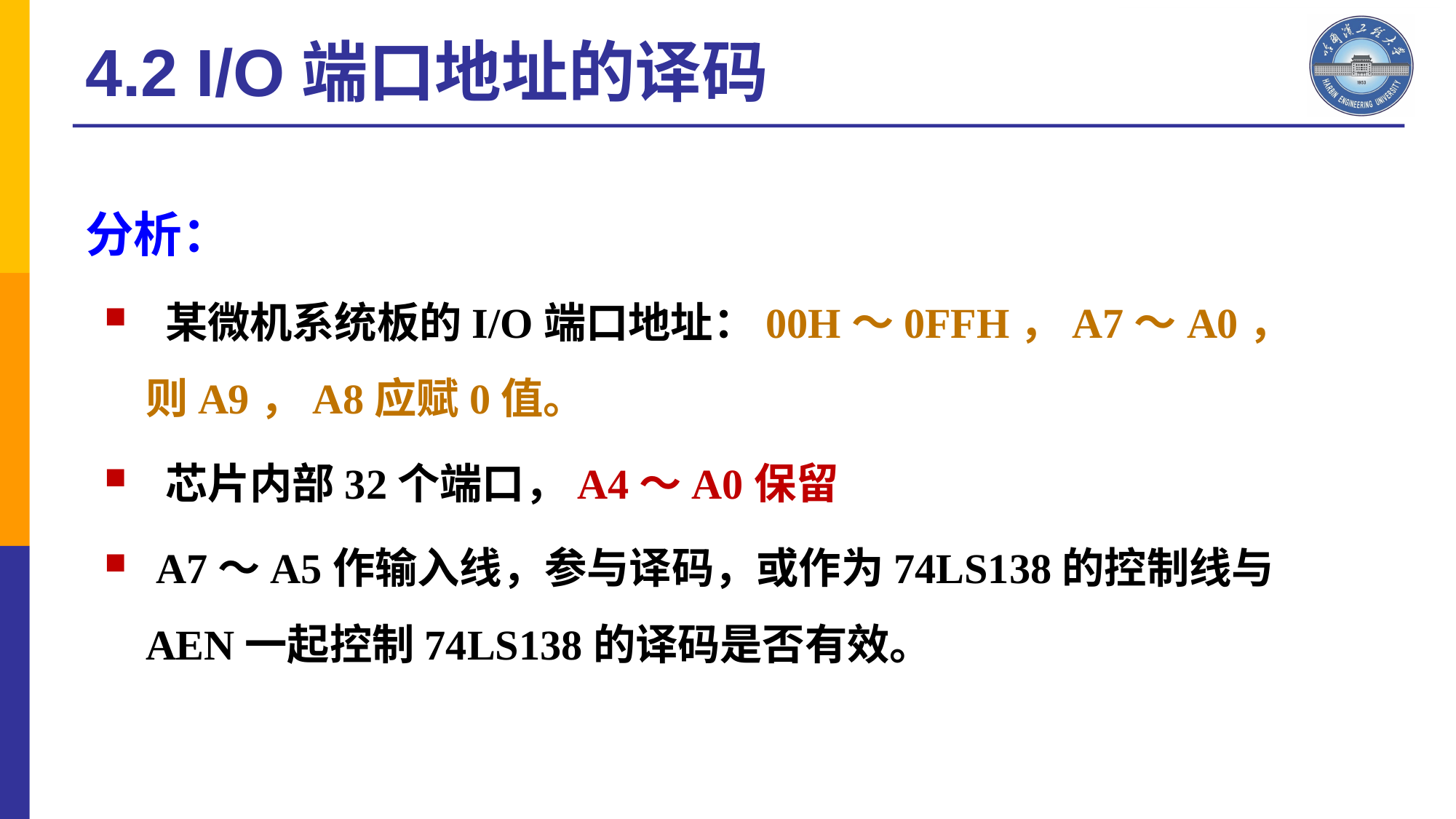

4.2 I/O端口地址的译码
分析：
 某微机系统板的I/O端口地址：00H～0FFH，A7～A0，则A9，A8应赋0值。
 芯片内部32个端口，A4～A0保留
 A7～A5作输入线，参与译码，或作为74LS138的控制线与AEN一起控制74LS138的译码是否有效。